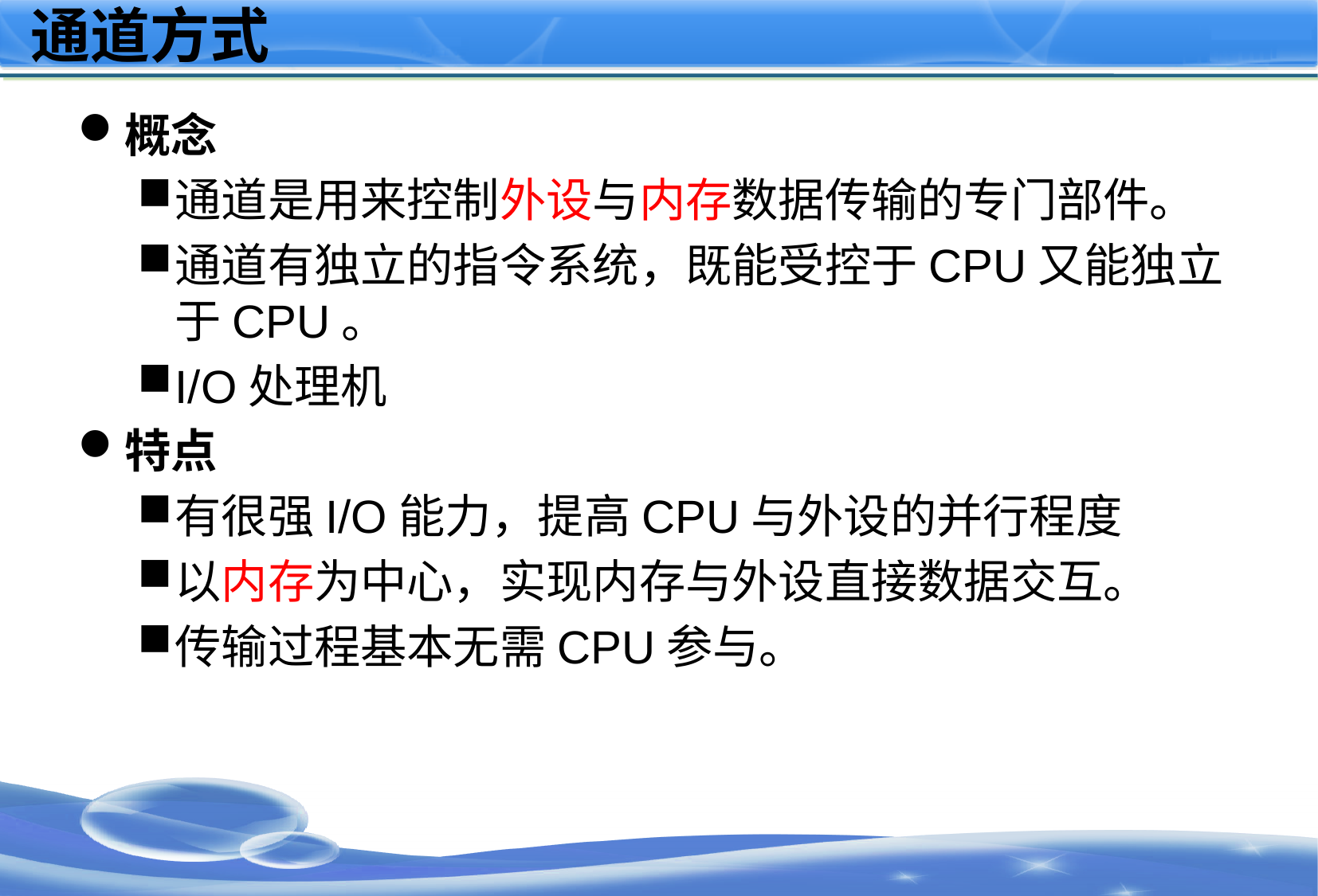

# 通道方式
概念
通道是用来控制外设与内存数据传输的专门部件。
通道有独立的指令系统，既能受控于CPU又能独立于CPU。
I/O处理机
特点
有很强I/O能力，提高CPU与外设的并行程度
以内存为中心，实现内存与外设直接数据交互。
传输过程基本无需CPU参与。